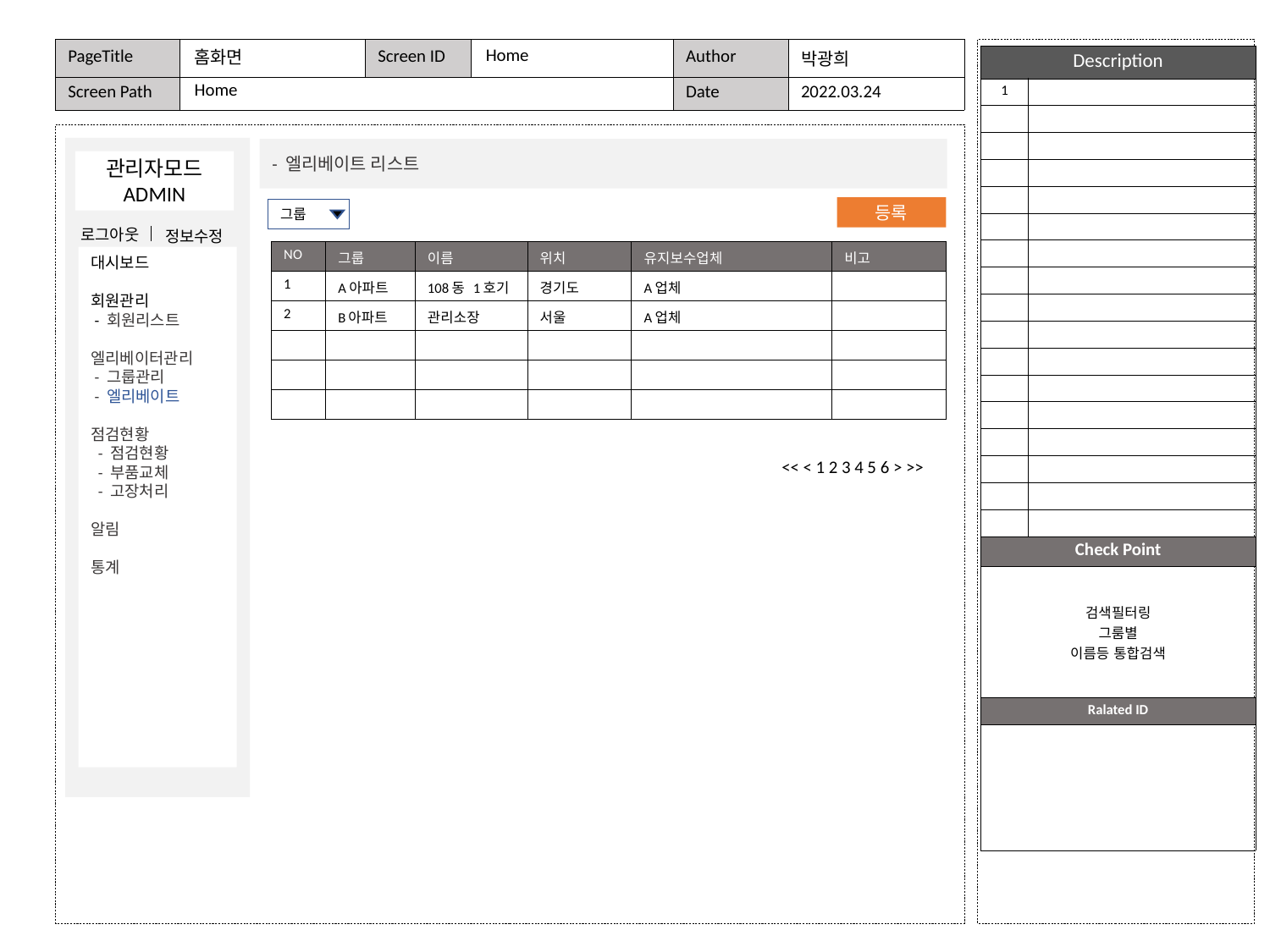

Home
홈화면
| Description | Description |
| --- | --- |
| 1 |  |
|  |  |
|  |  |
|  |  |
|  |  |
|  |  |
|  |  |
|  |  |
|  |  |
|  |  |
|  |  |
|  |  |
|  |  |
|  |  |
|  |  |
|  |  |
|  |  |
| Check Point |  |
| 검색필터링 그룸별 이름등 통합검색 |  |
| Ralated ID |  |
|  |  |
Home

- 엘리베이트 리스트
관리자모드
ADMIN
등록
그룹

로그아웃
정보수정
| NO | 그룹 | 이름 | 위치 | 유지보수업체 | 비고 |
| --- | --- | --- | --- | --- | --- |
| 1 | A아파트 | 108동 1호기 | 경기도 | A업체 |  |
| 2 | B아파트 | 관리소장 | 서울 | A업체 |  |
|  |  |  |  |  |  |
|  |  |  |  |  |  |
|  |  |  |  |  |  |
대시보드

회원관리
 - 회원리스트

엘리베이터관리
 - 그룹관리
 - 엘리베이트

점검현황
  - 점검현황
  - 부품교체
  - 고장처리

알림

통계
<< < 1 2 3 4 5 6 > >>